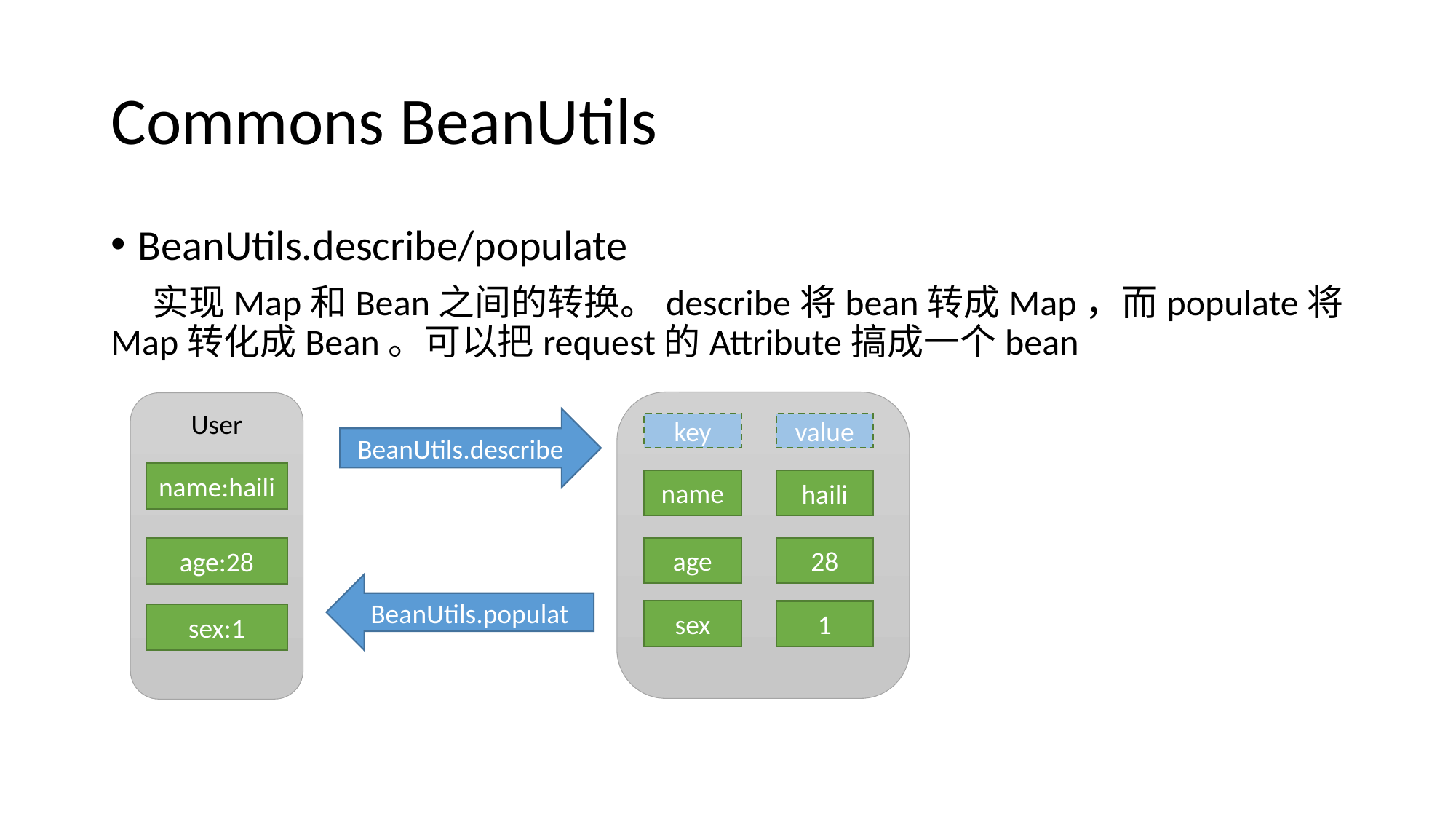

# Commons BeanUtils
BeanUtils.describe/populate
    实现Map和Bean之间的转换。describe将bean转成Map，而populate将Map转化成Bean。可以把request的Attribute搞成一个bean

User
BeanUtils.describe
key
value
name:haili
name
haili
age
28
age:28
BeanUtils.populat
sex
1
sex:1